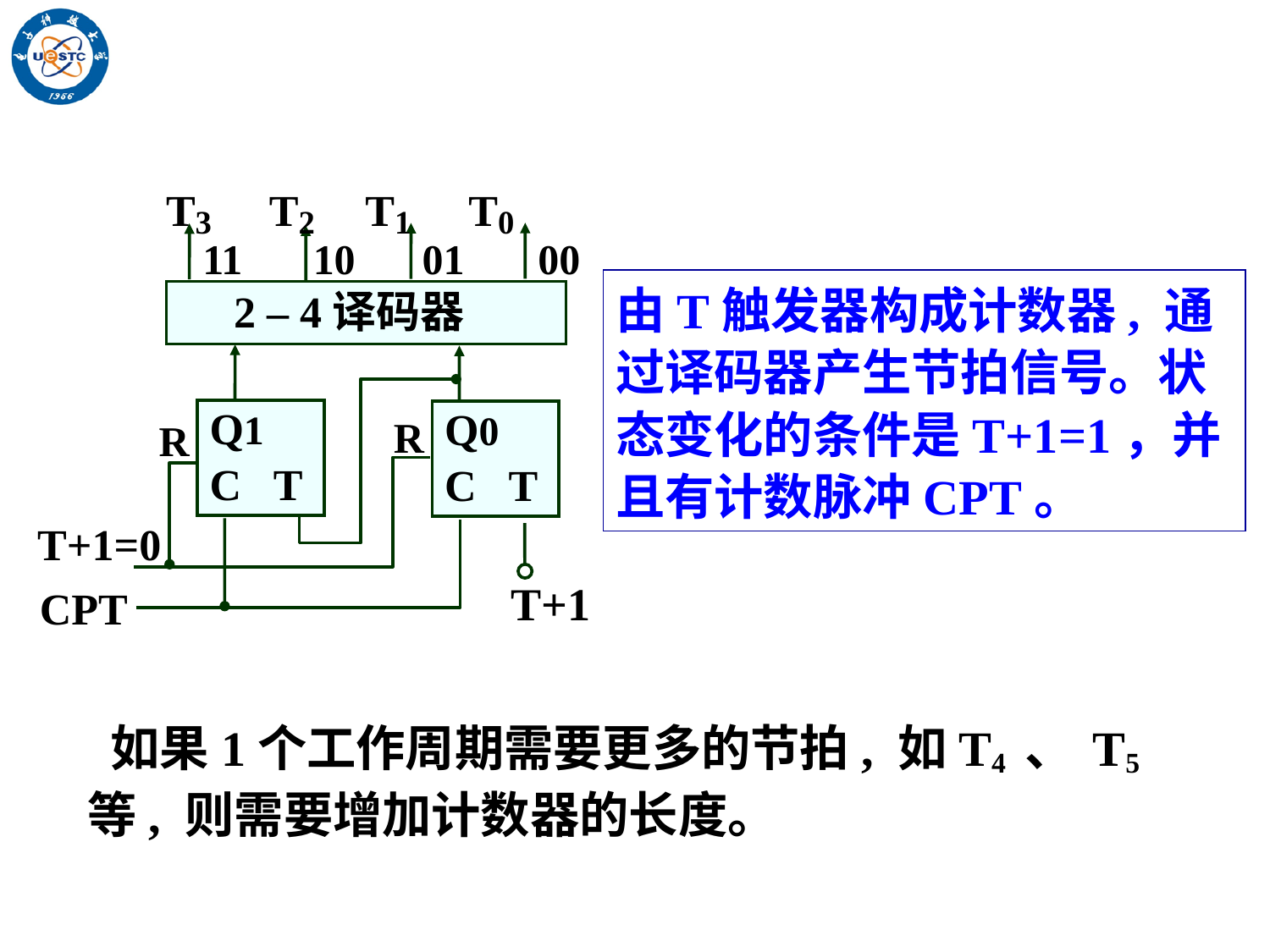

T3        T2       T1        T0

11
10
00
01
     2 – 4译码器

Q1
C   T
Q0
C   T
R
R

T+1=0

T+1
 CPT
由T触发器构成计数器, 通过译码器产生节拍信号。状态变化的条件是T+1=1，并且有计数脉冲CPT。
 如果1个工作周期需要更多的节拍, 如T4 、 T5等, 则需要增加计数器的长度。